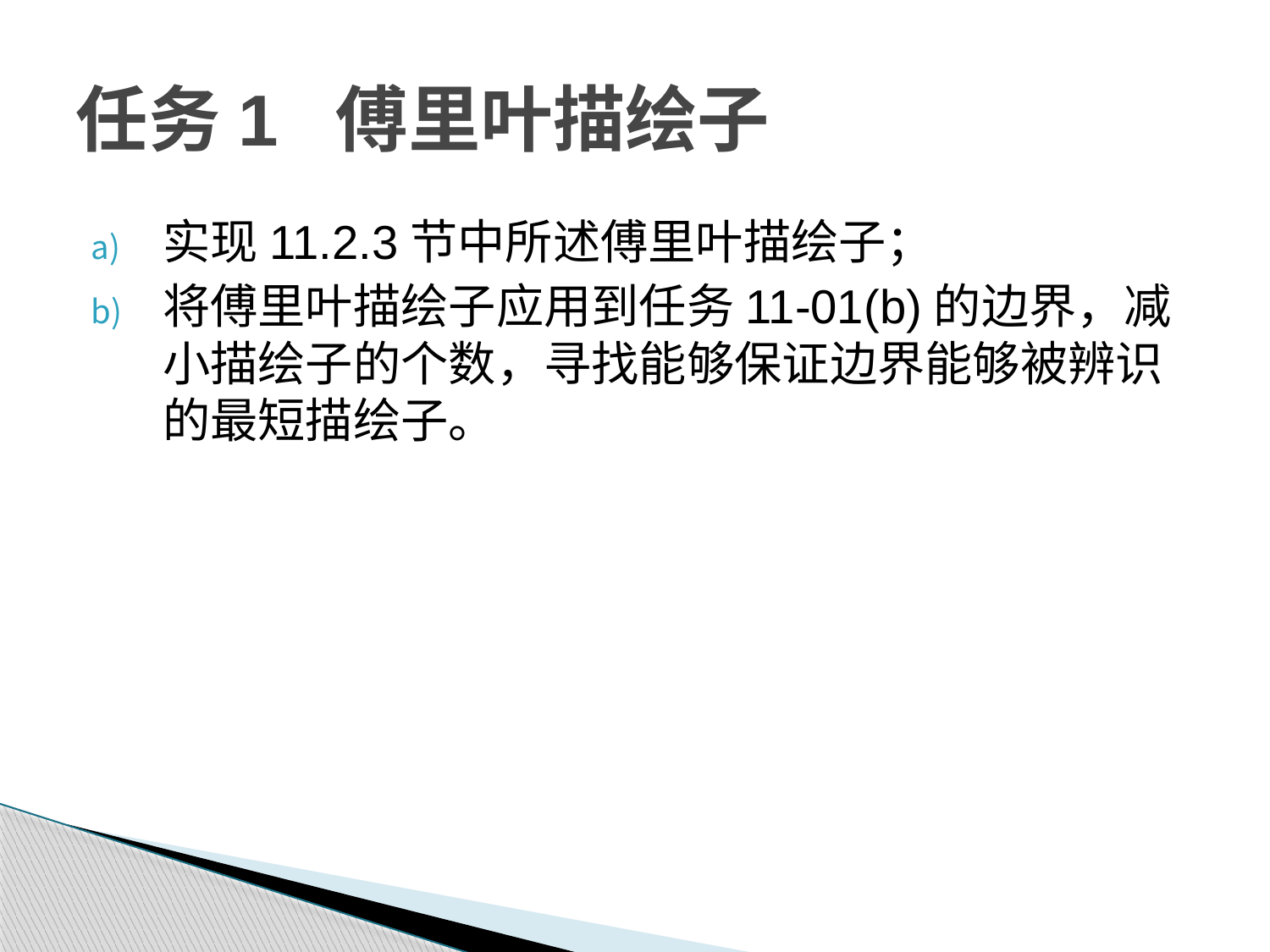

# 任务1  傅里叶描绘子
实现11.2.3节中所述傅里叶描绘子；
将傅里叶描绘子应用到任务11-01(b)的边界，减小描绘子的个数，寻找能够保证边界能够被辨识的最短描绘子。